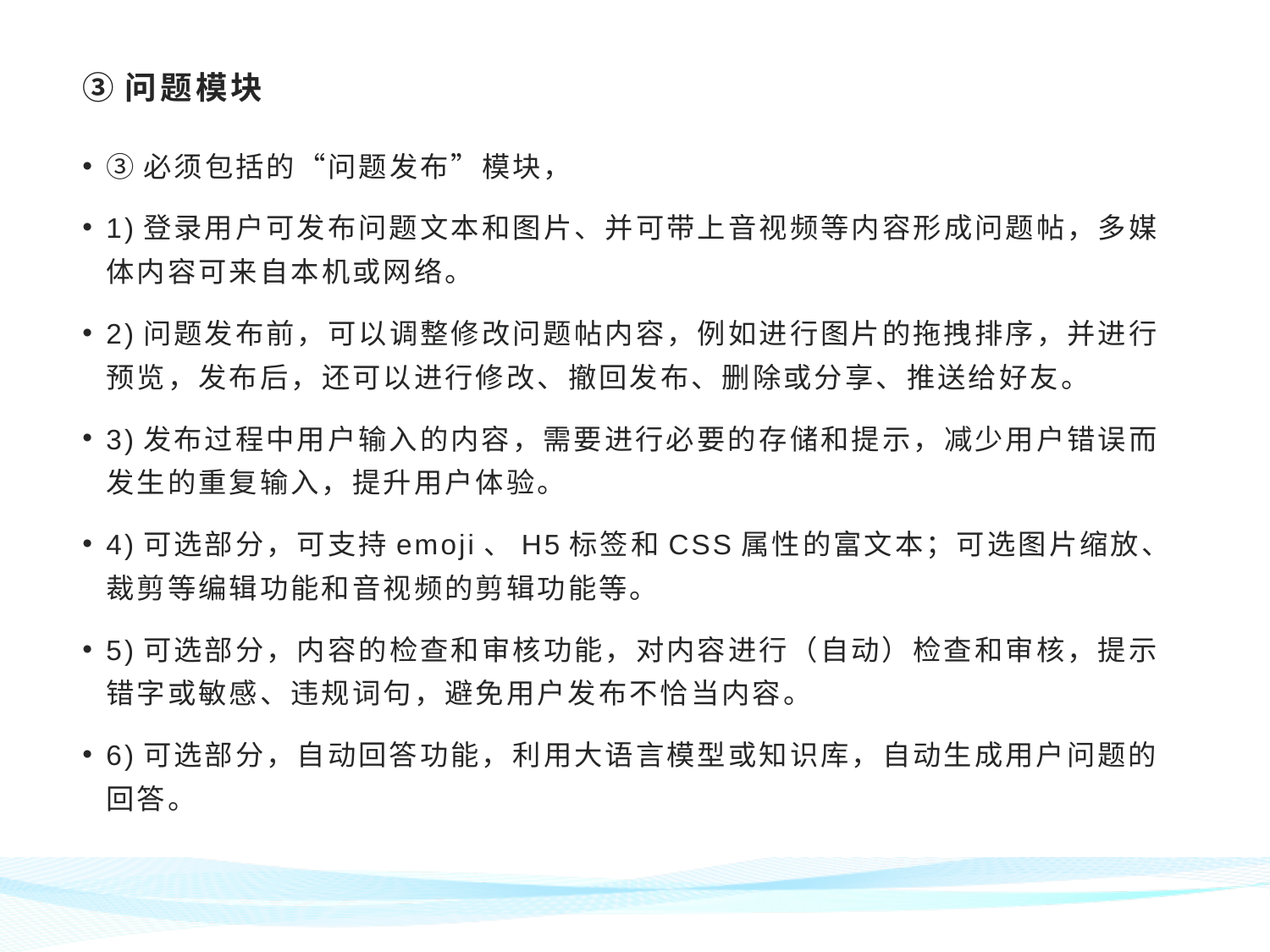

# ③问题模块
③必须包括的“问题发布”模块，
1)登录用户可发布问题文本和图片、并可带上音视频等内容形成问题帖，多媒体内容可来自本机或网络。
2)问题发布前，可以调整修改问题帖内容，例如进行图片的拖拽排序，并进行预览，发布后，还可以进行修改、撤回发布、删除或分享、推送给好友。
3)发布过程中用户输入的内容，需要进行必要的存储和提示，减少用户错误而发生的重复输入，提升用户体验。
4)可选部分，可支持emoji、H5标签和CSS属性的富文本；可选图片缩放、裁剪等编辑功能和音视频的剪辑功能等。
5)可选部分，内容的检查和审核功能，对内容进行（自动）检查和审核，提示错字或敏感、违规词句，避免用户发布不恰当内容。
6)可选部分，自动回答功能，利用大语言模型或知识库，自动生成用户问题的回答。